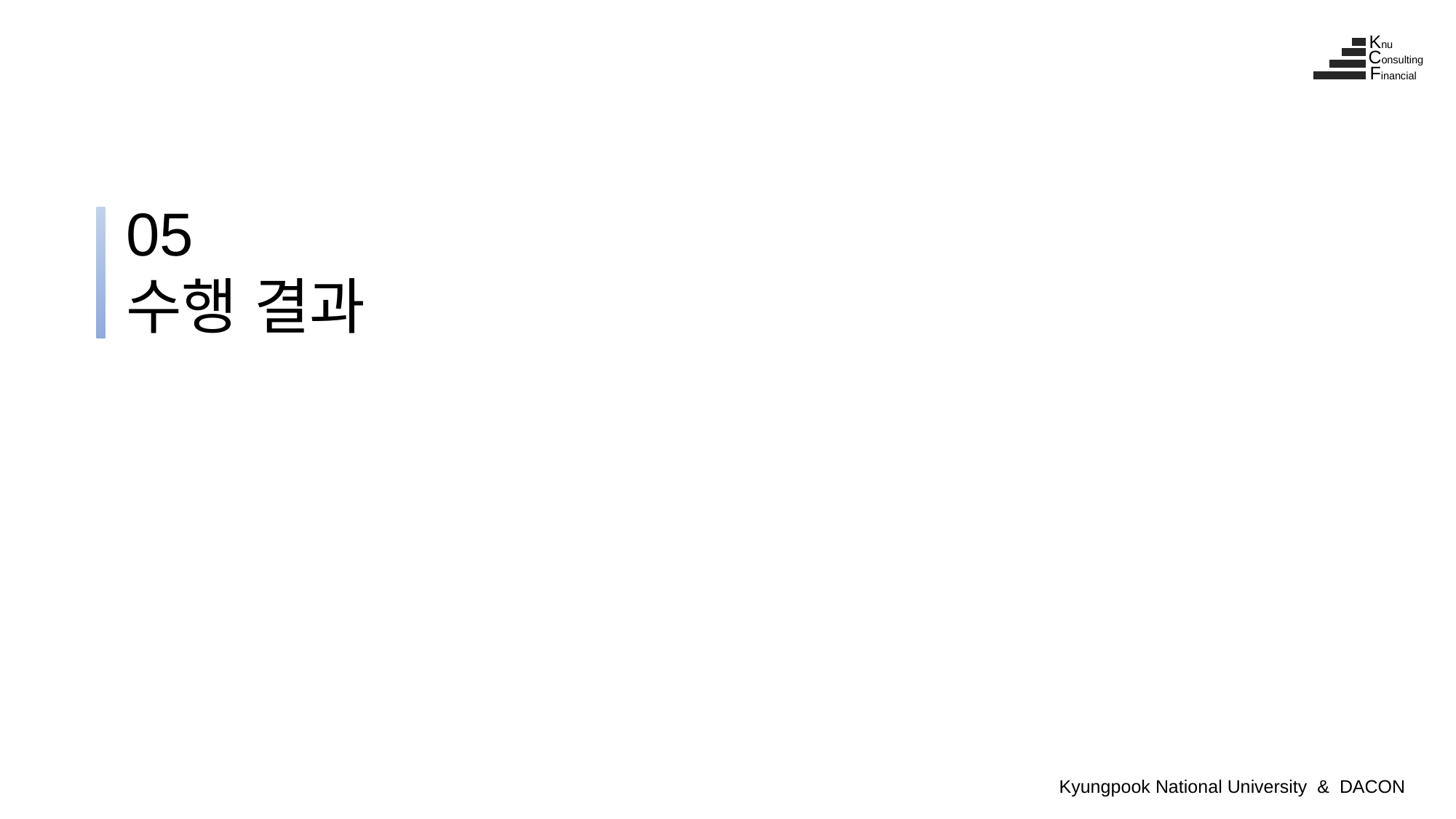

Knu
Consulting
Financial

05
수행 결과

Kyungpook National University  &  DACON